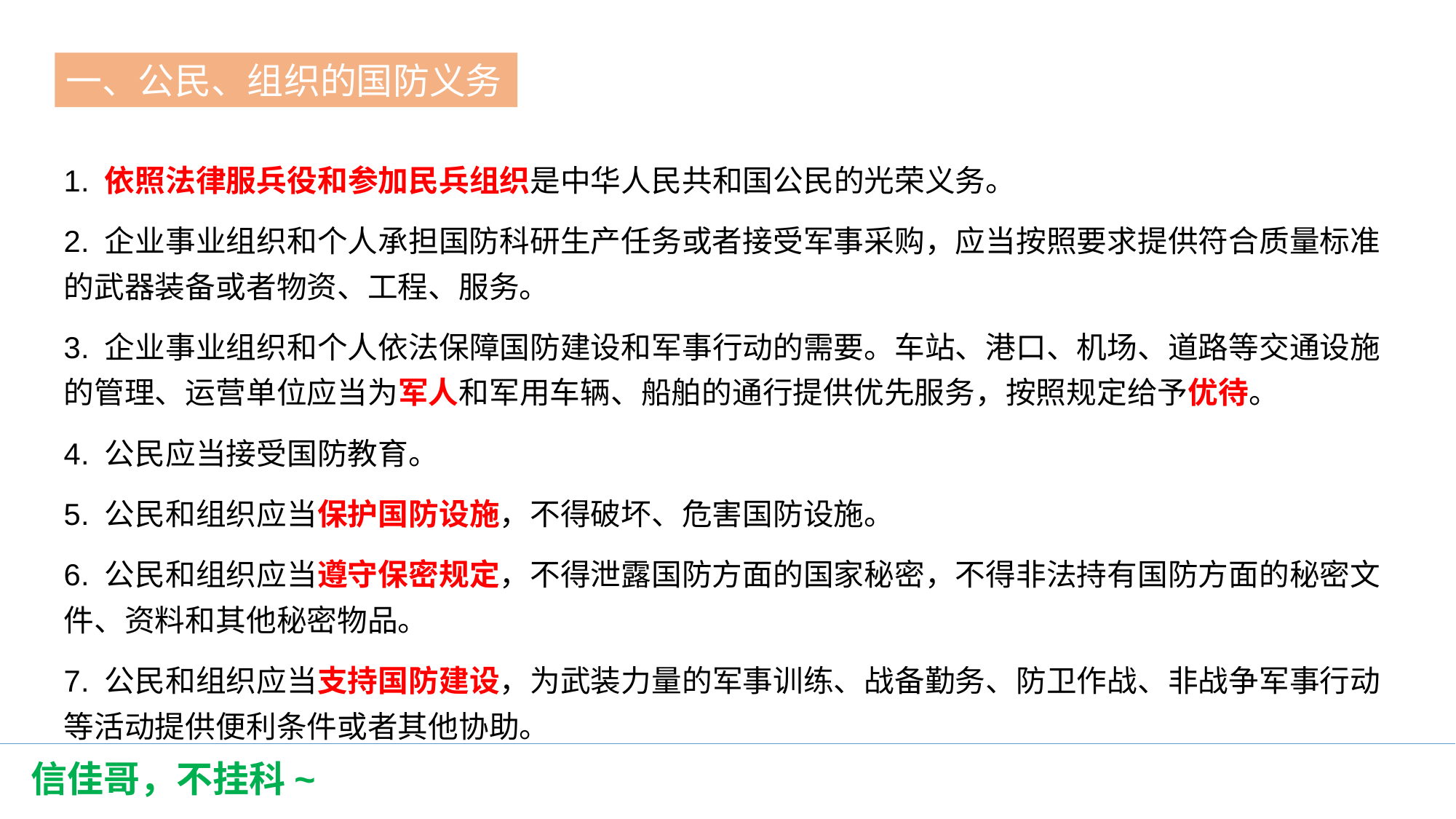

一、公民、组织的国防义务
第一节
1. 依照法律服兵役和参加民兵组织是中华人民共和国公民的光荣义务。
2. 企业事业组织和个人承担国防科研生产任务或者接受军事采购，应当按照要求提供符合质量标准的武器装备或者物资、工程、服务。
3. 企业事业组织和个人依法保障国防建设和军事行动的需要。车站、港口、机场、道路等交通设施的管理、运营单位应当为军人和军用车辆、船舶的通行提供优先服务，按照规定给予优待。
4. 公民应当接受国防教育。
5. 公民和组织应当保护国防设施，不得破坏、危害国防设施。
6. 公民和组织应当遵守保密规定，不得泄露国防方面的国家秘密，不得非法持有国防方面的秘密文件、资料和其他秘密物品。
7. 公民和组织应当支持国防建设，为武装力量的军事训练、战备勤务、防卫作战、非战争军事行动等活动提供便利条件或者其他协助。